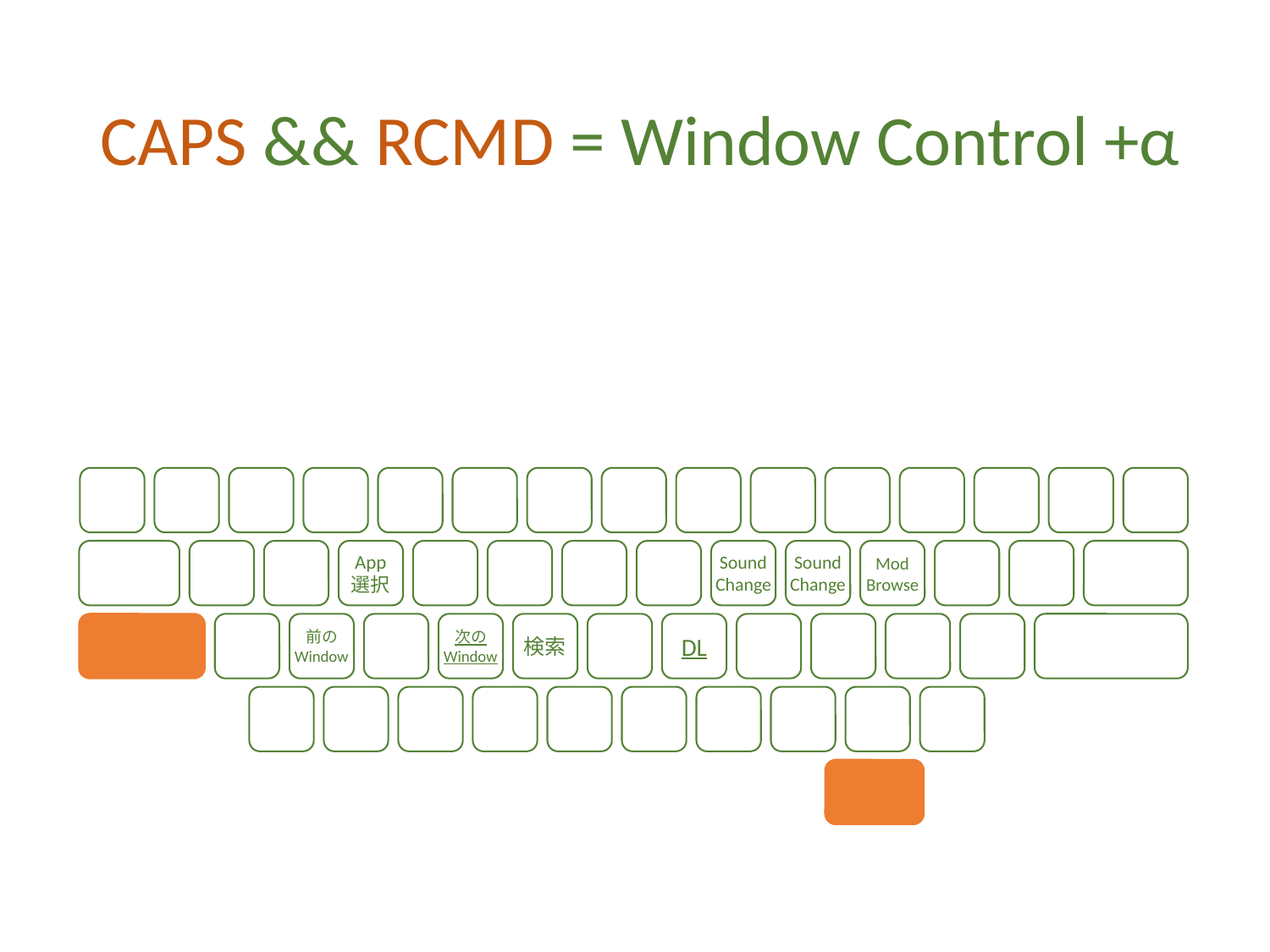

# CAPS && RCMD = Window Control +α

App
選択

Sound
Change
Sound
Change
Mod
Browse

前の
Window

次の
Window
検索

DL